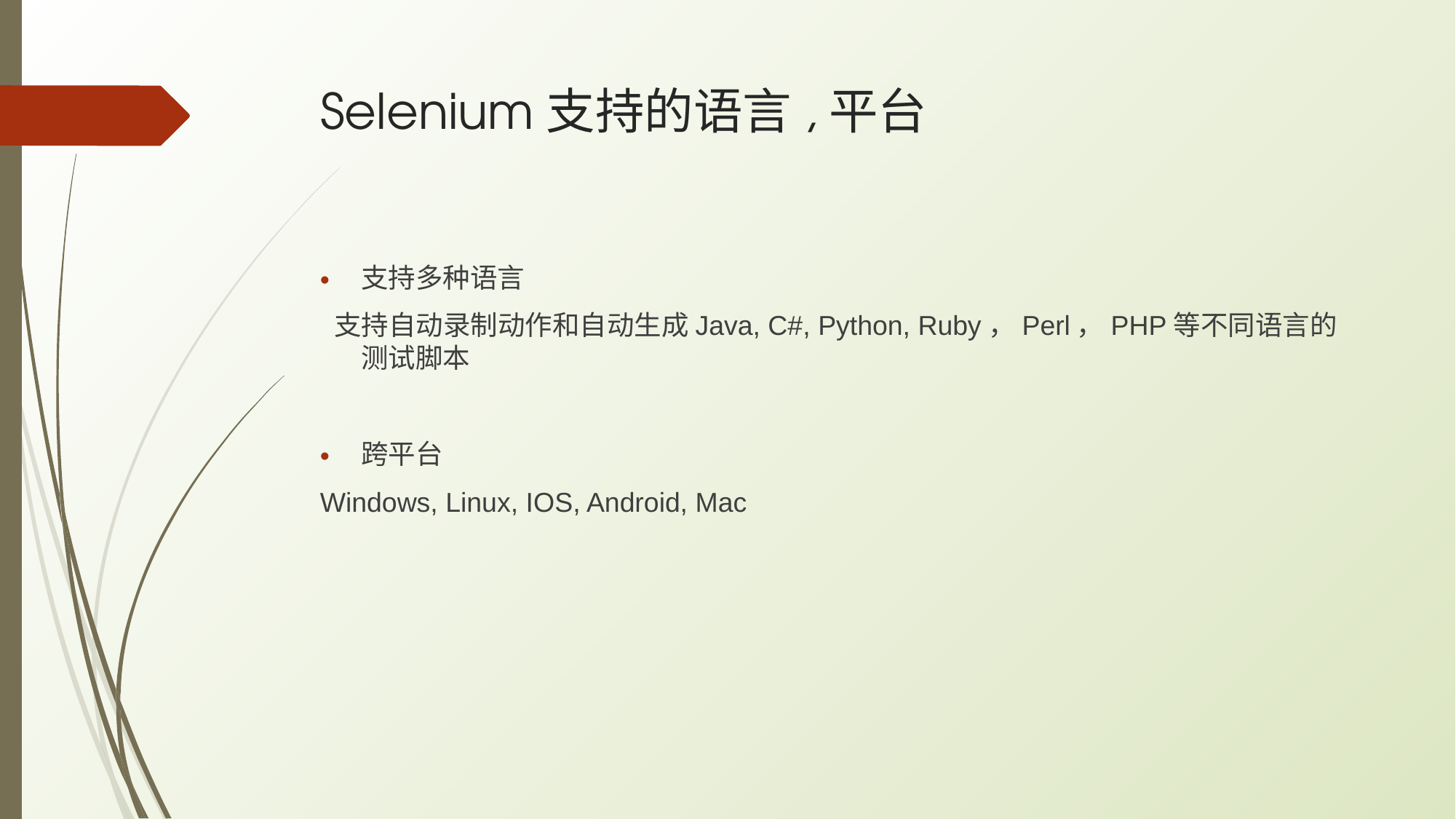

# Selenium支持的语言,平台
支持多种语言
 支持自动录制动作和自动生成Java, C#, Python, Ruby，Perl，PHP等不同语言的测试脚本

跨平台
Windows, Linux, IOS, Android, Mac